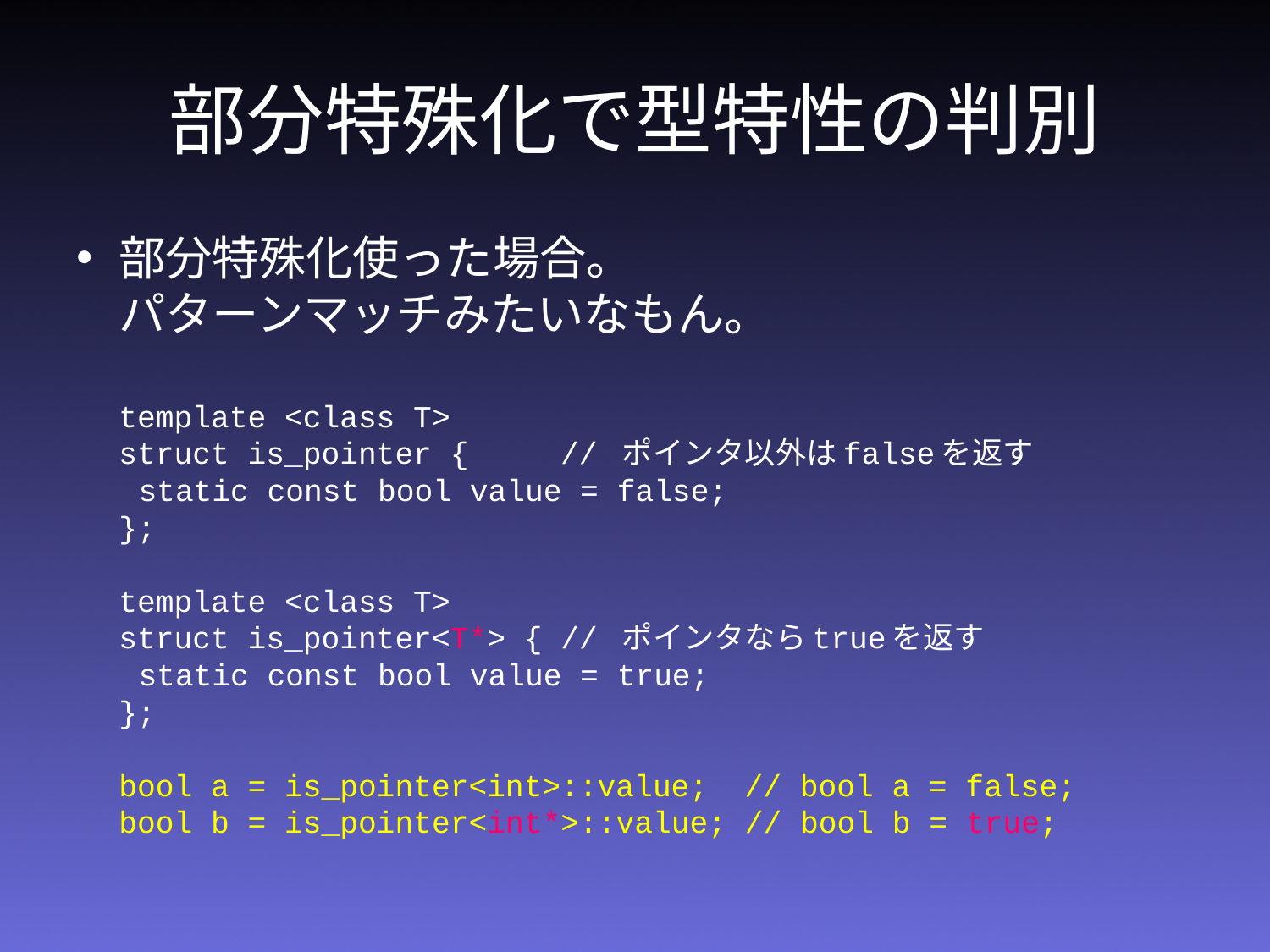

# 部分特殊化で型特性の判別
部分特殊化使った場合。
パターンマッチみたいなもん。
template <class T>
struct is_pointer {     // ポインタ以外はfalseを返す
  static const bool value = false;
};
template <class T>
struct is_pointer<T*> { // ポインタならtrueを返す
  static const bool value = true;
};
bool a = is_pointer<int>::value;  // bool a = false;
bool b = is_pointer<int*>::value; // bool b = true;